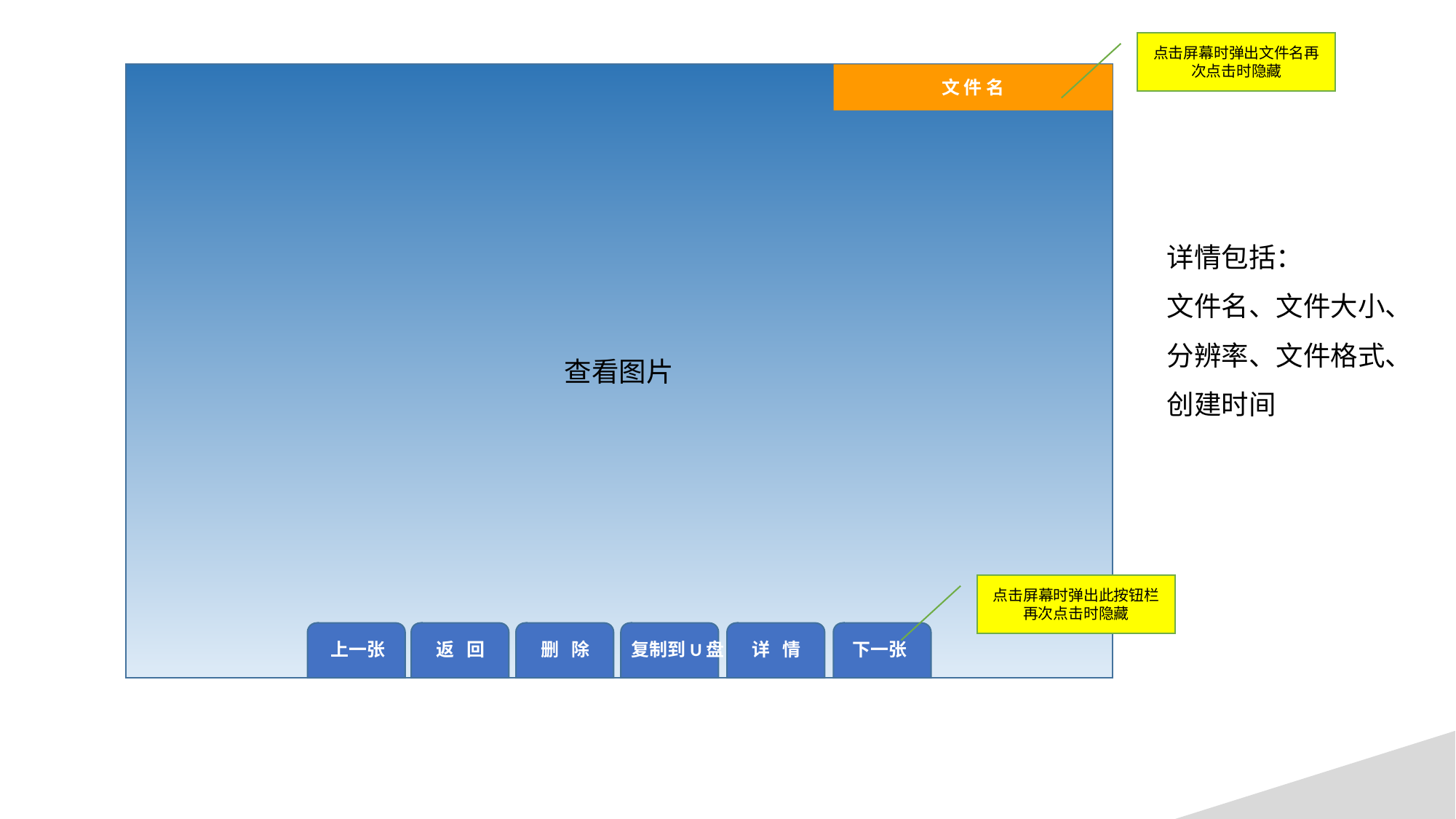

点击屏幕时弹出文件名再次点击时隐藏

文 件 名
详情包括：
文件名、文件大小、分辨率、文件格式、创建时间
查看图片
点击屏幕时弹出此按钮栏再次点击时隐藏

上一张
返   回
删   除
复制到U盘
详   情
下一张